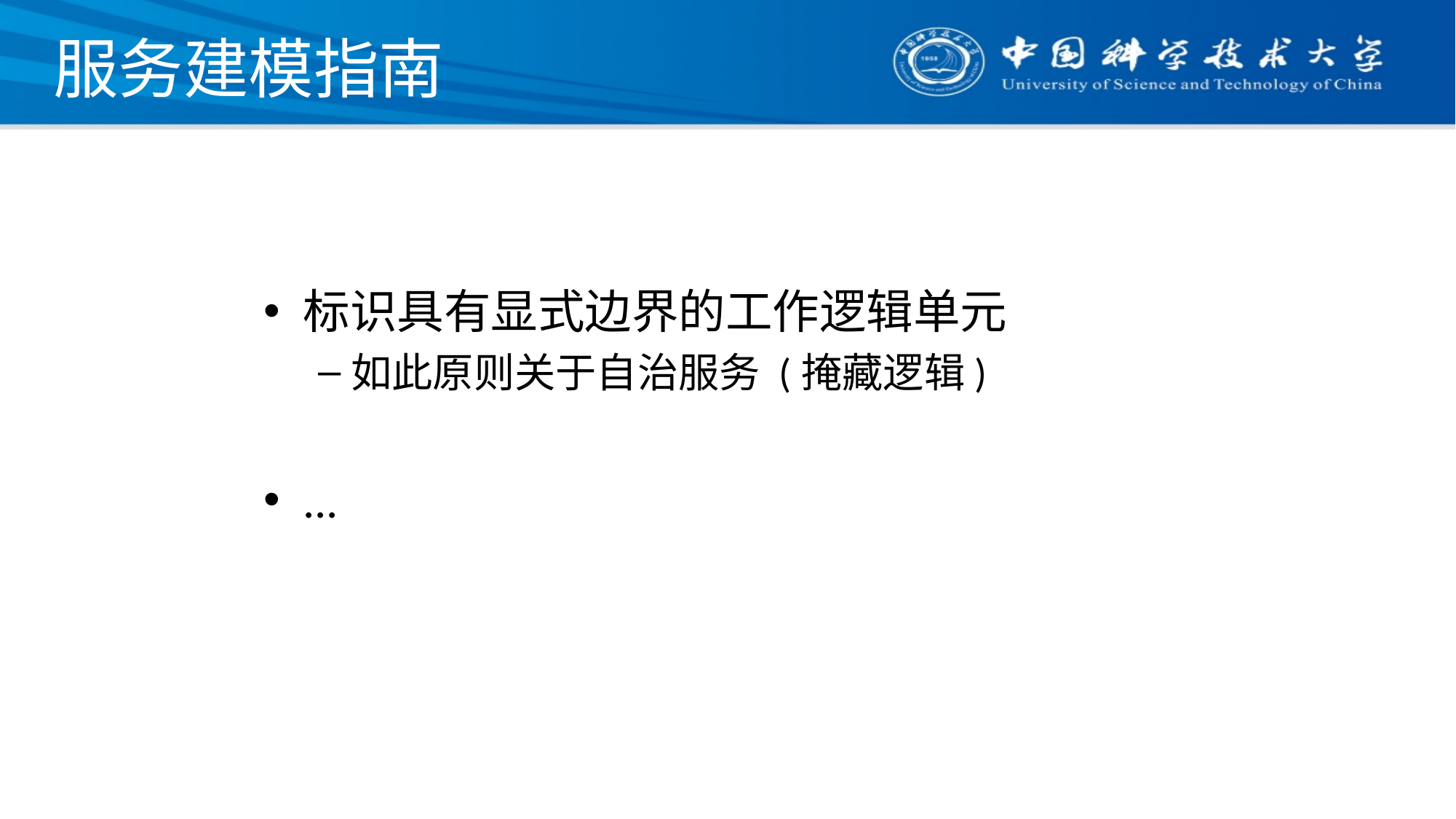

# 服务建模指南

标识具有显式边界的工作逻辑单元
如此原则关于自治服务 (掩藏逻辑)

...